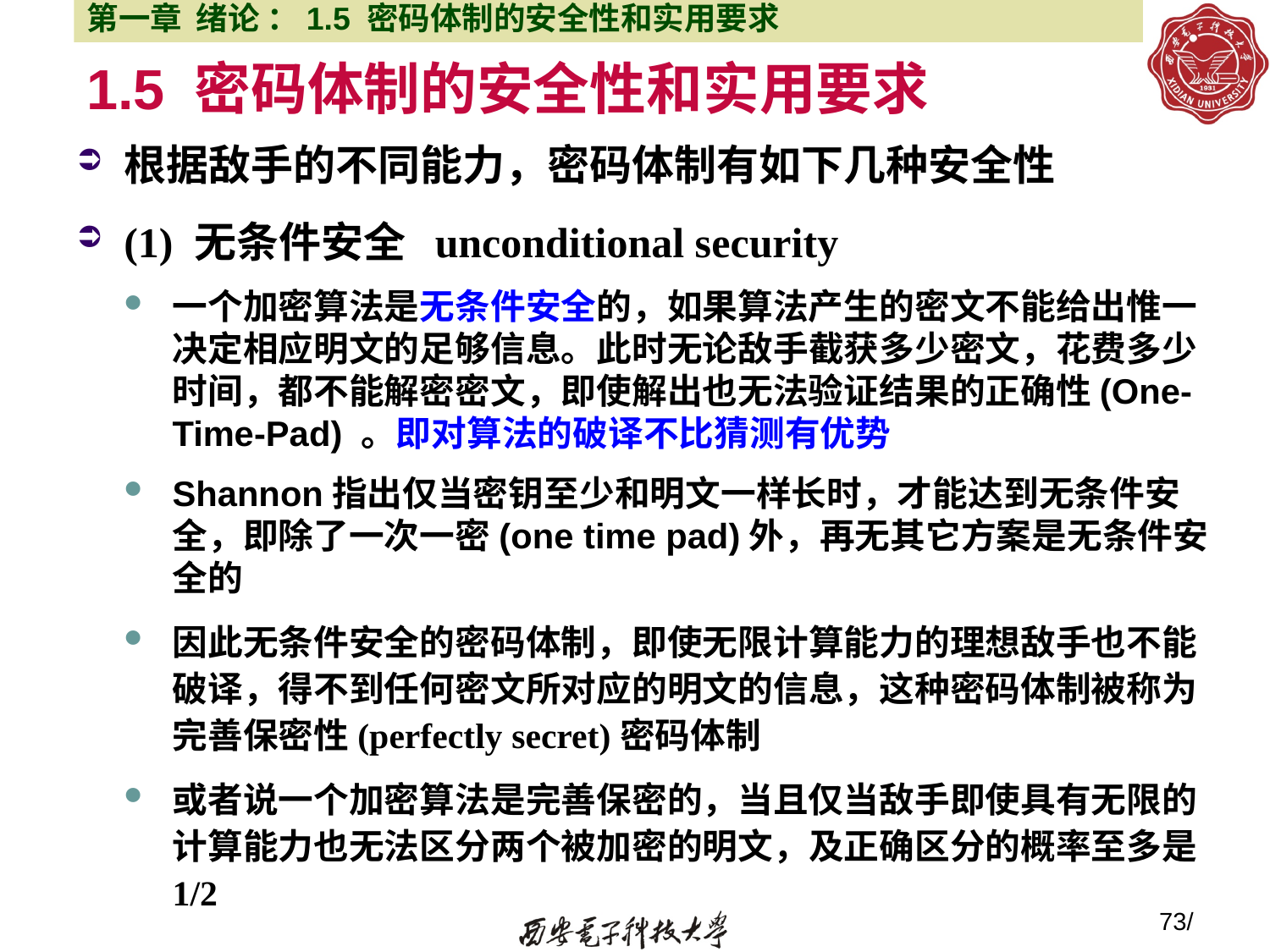

第一章  绪论 ：1.5 密码体制的安全性和实用要求
# 1.5 密码体制的安全性和实用要求
根据敌手的不同能力，密码体制有如下几种安全性
(1) 无条件安全  unconditional security
一个加密算法是无条件安全的，如果算法产生的密文不能给出惟一决定相应明文的足够信息。此时无论敌手截获多少密文，花费多少时间，都不能解密密文，即使解出也无法验证结果的正确性(One-Time-Pad) 。即对算法的破译不比猜测有优势
Shannon指出仅当密钥至少和明文一样长时，才能达到无条件安全，即除了一次一密(one time pad)外，再无其它方案是无条件安全的
因此无条件安全的密码体制，即使无限计算能力的理想敌手也不能破译，得不到任何密文所对应的明文的信息，这种密码体制被称为完善保密性(perfectly secret)密码体制
或者说一个加密算法是完善保密的，当且仅当敌手即使具有无限的计算能力也无法区分两个被加密的明文，及正确区分的概率至多是1/2
73/